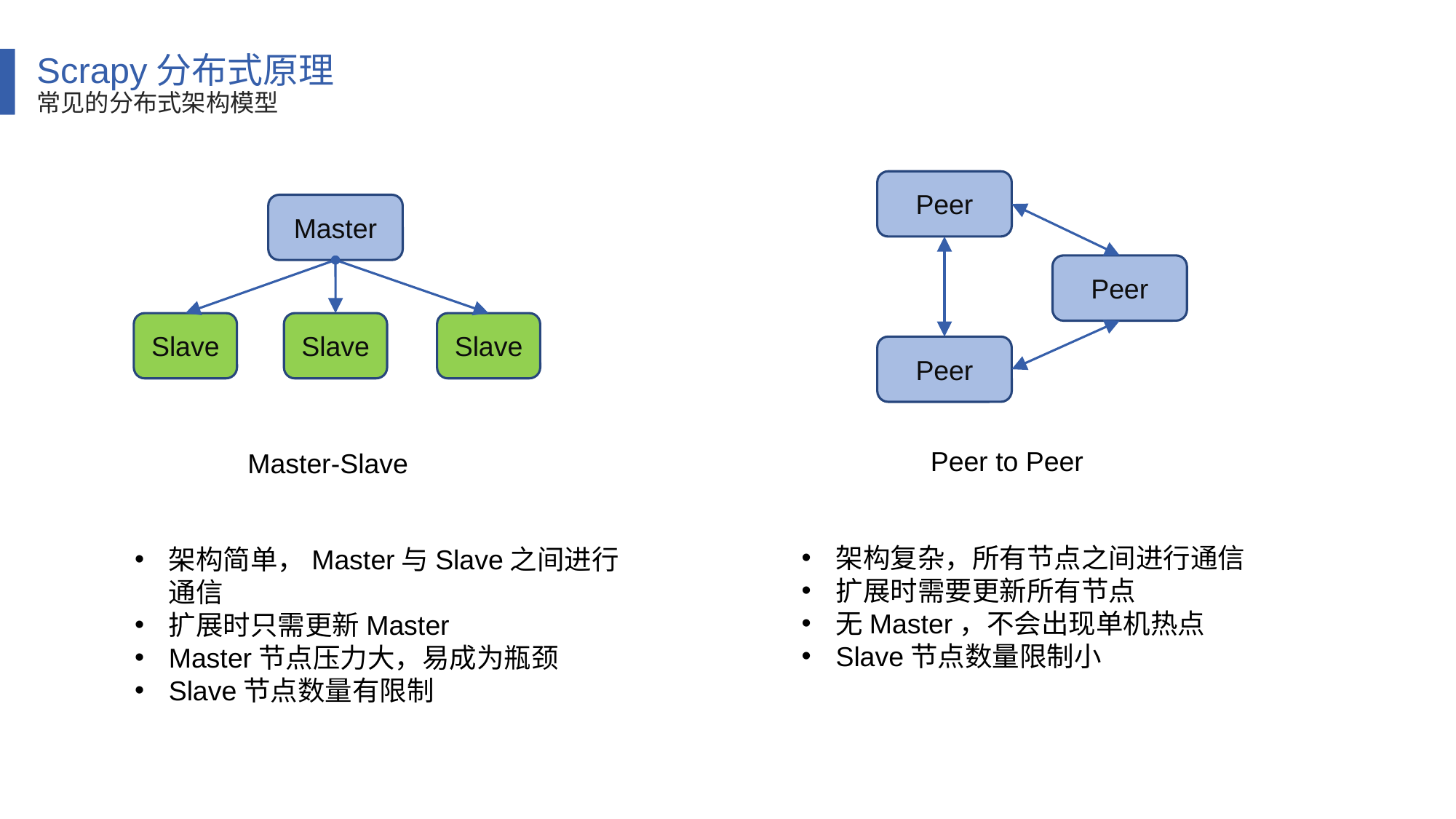

Scrapy分布式原理
常见的分布式架构模型
Peer
Peer
Peer
Master
Slave
Slave
Slave
Peer to Peer
Master-Slave

架构复杂，所有节点之间进行通信
扩展时需要更新所有节点
无Master，不会出现单机热点
Slave节点数量限制小

架构简单，Master与Slave之间进行通信
扩展时只需更新Master
Master节点压力大，易成为瓶颈
Slave节点数量有限制